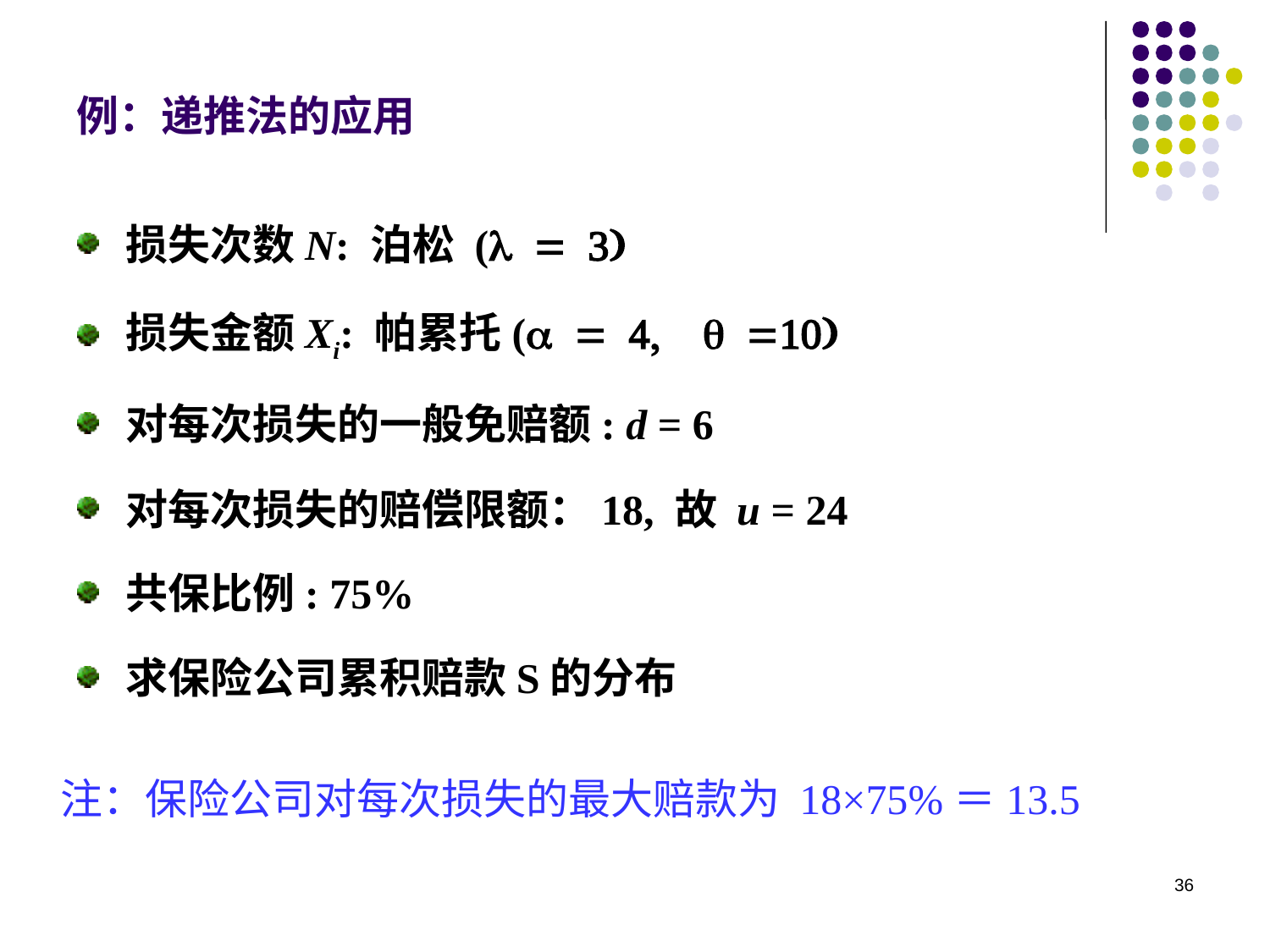

# 例：递推法的应用
损失次数N: 泊松 (λ = 3)
损失金额Xi: 帕累托(α = 4,  θ =10)
对每次损失的一般免赔额: d = 6
对每次损失的赔偿限额：18, 故 u = 24
共保比例: 75%
求保险公司累积赔款S的分布
注：保险公司对每次损失的最大赔款为 18×75%＝13.5
36